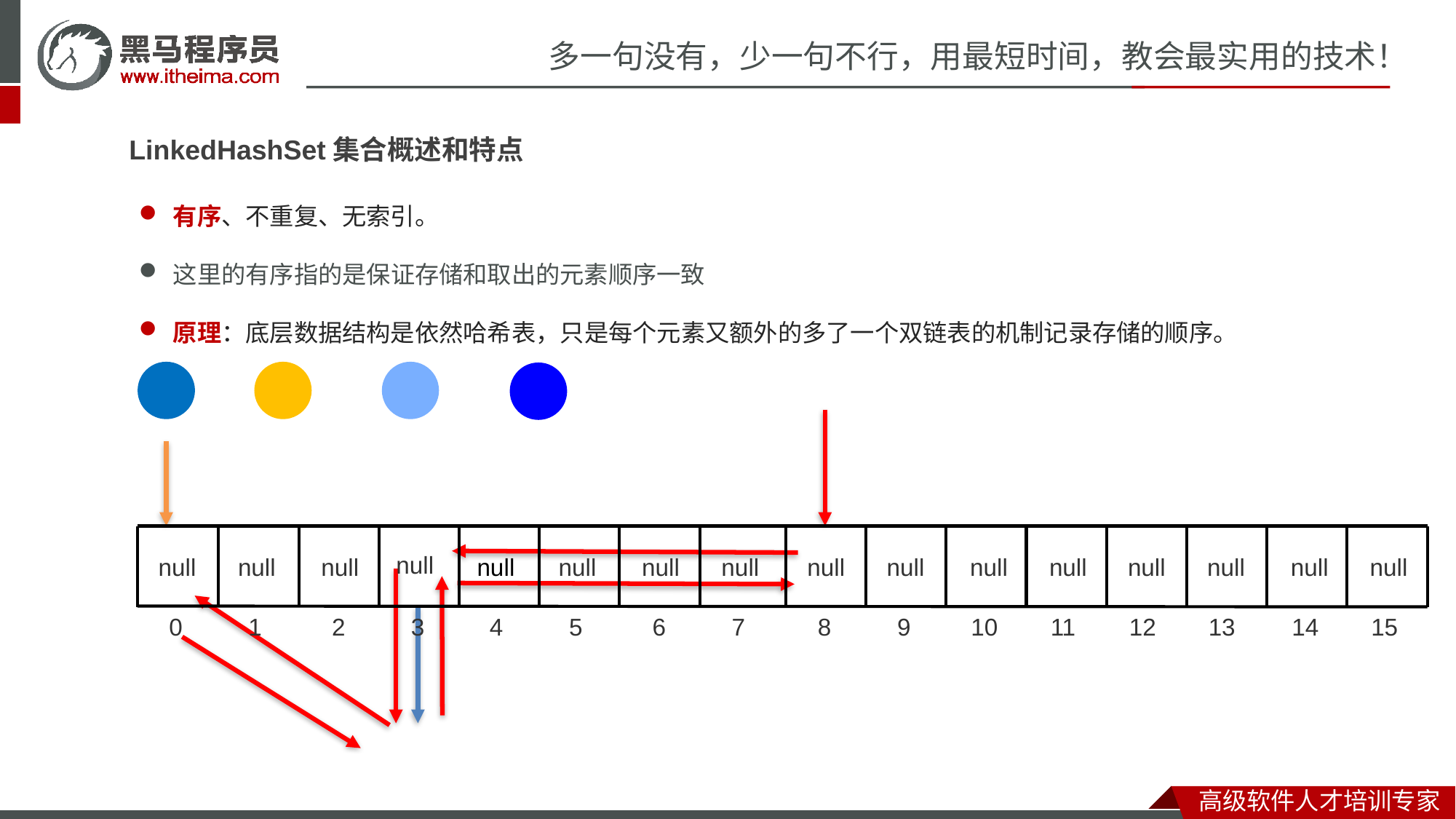

LinkedHashSet集合概述和特点
有序、不重复、无索引。
这里的有序指的是保证存储和取出的元素顺序一致
原理：底层数据结构是依然哈希表，只是每个元素又额外的多了一个双链表的机制记录存储的顺序。

null
null
null
null
null
null
null
null
null
null
null
null
null
null
null
null
0
1
2
3
4
5
6
7
8
9
10
11
12
13
14
15